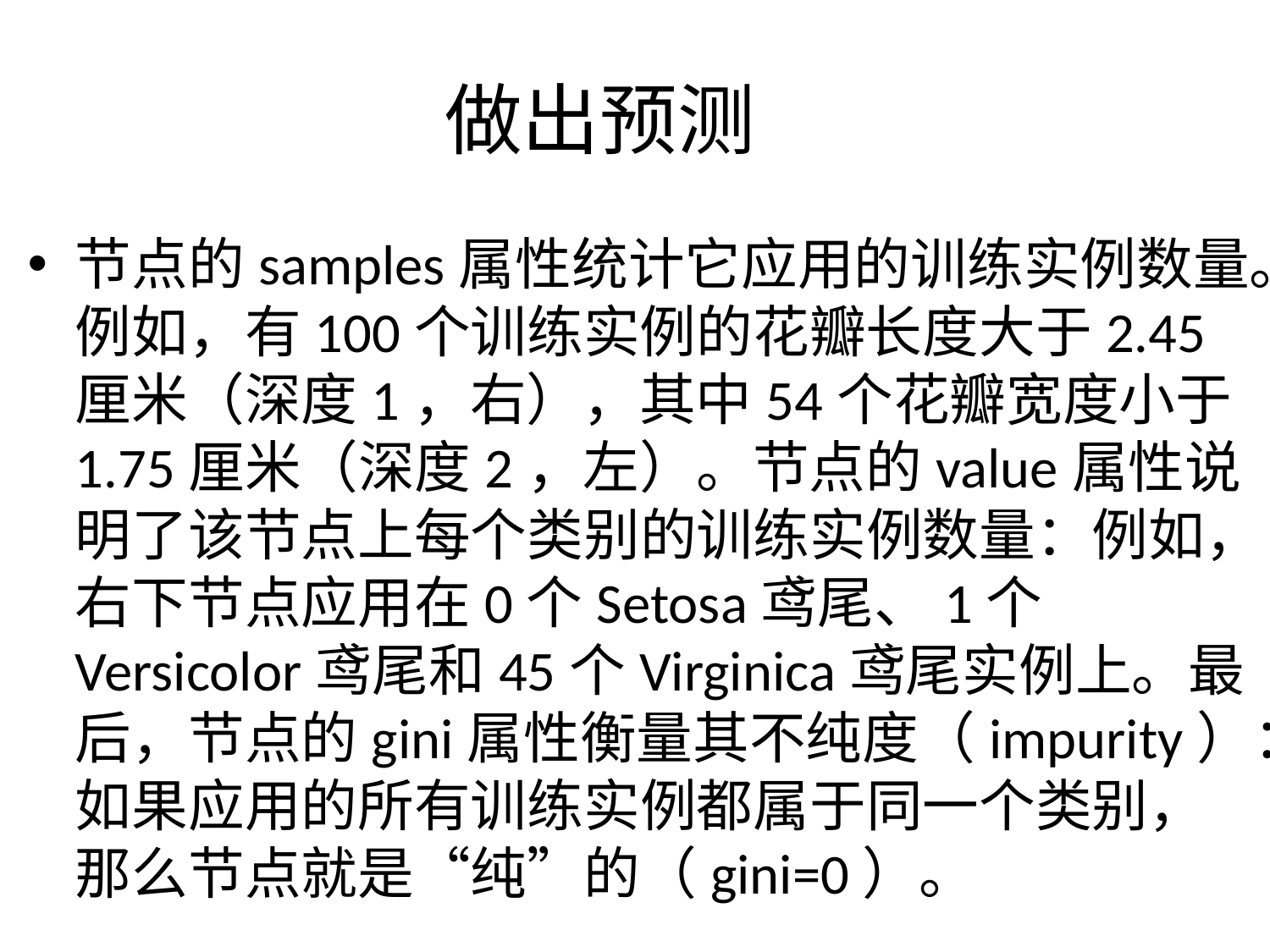

# 做出预测
节点的samples属性统计它应用的训练实例数量。例如，有100个训练实例的花瓣长度大于2.45厘米（深度1，右），其中54个花瓣宽度小于1.75厘米（深度2，左）。节点的value属性说明了该节点上每个类别的训练实例数量：例如，右下节点应用在0个Setosa鸢尾、1个Versicolor鸢尾和45个Virginica鸢尾实例上。最后，节点的gini属性衡量其不纯度（impurity）：如果应用的所有训练实例都属于同一个类别，那么节点就是“纯”的（gini=0）。